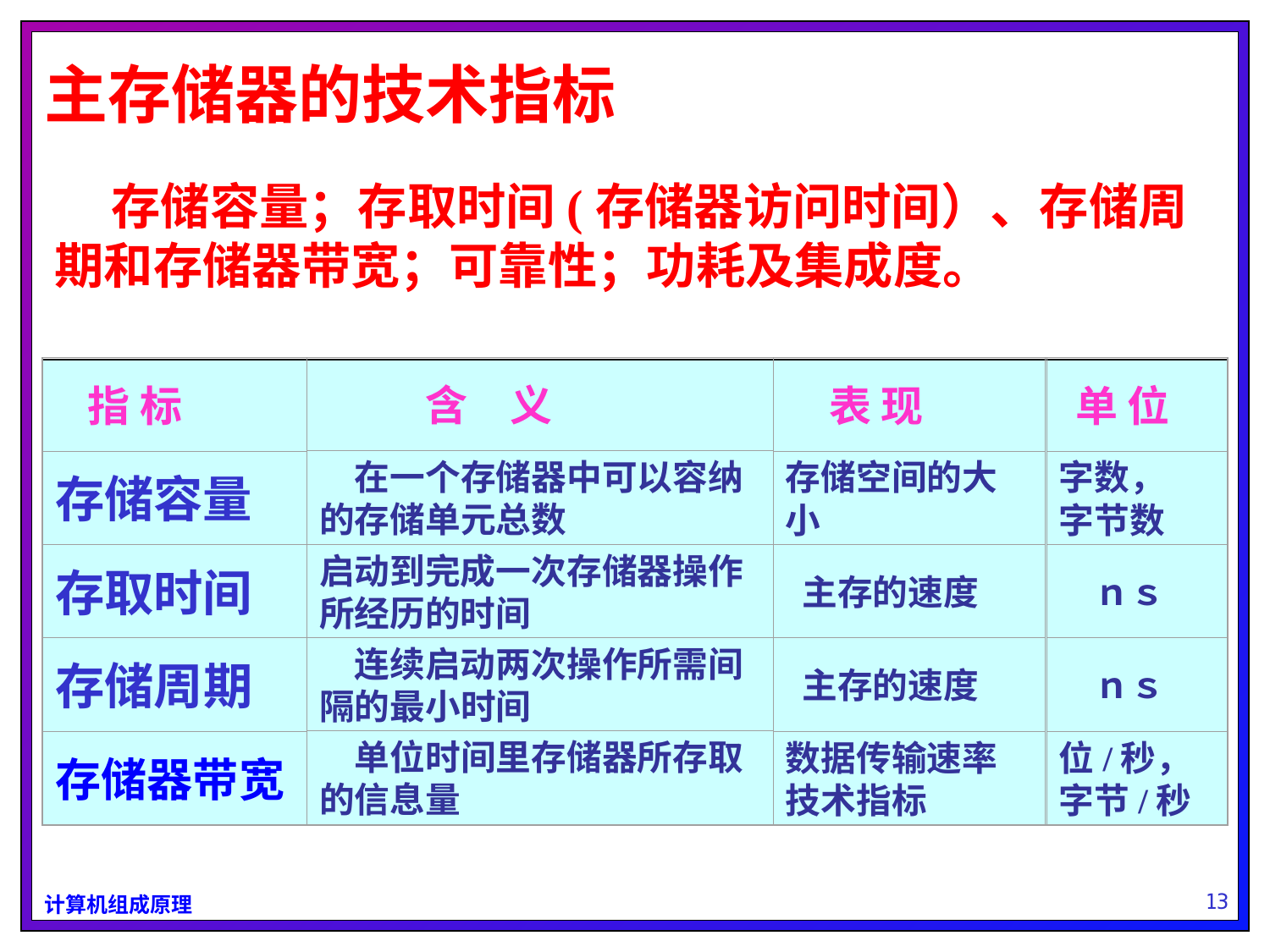

主存储器的技术指标
    存储容量；存取时间(存储器访问时间）、存储周期和存储器带宽；可靠性；功耗及集成度。

　　　含　义

　在一个存储器中可以容纳的存储单元总数

启动到完成一次存储器操作所经历的时间

　连续启动两次操作所需间隔的最小时间

　单位时间里存储器所存取的信息量

   指 标

存储容量

存取时间

存储周期

存储器带宽

　 表 现

存储空间的大小

 主存的速度

 主存的速度

数据传输速率技术指标

 单 位

字数，  字节数

　ｎｓ

　ｎｓ

位/秒， 字节/秒